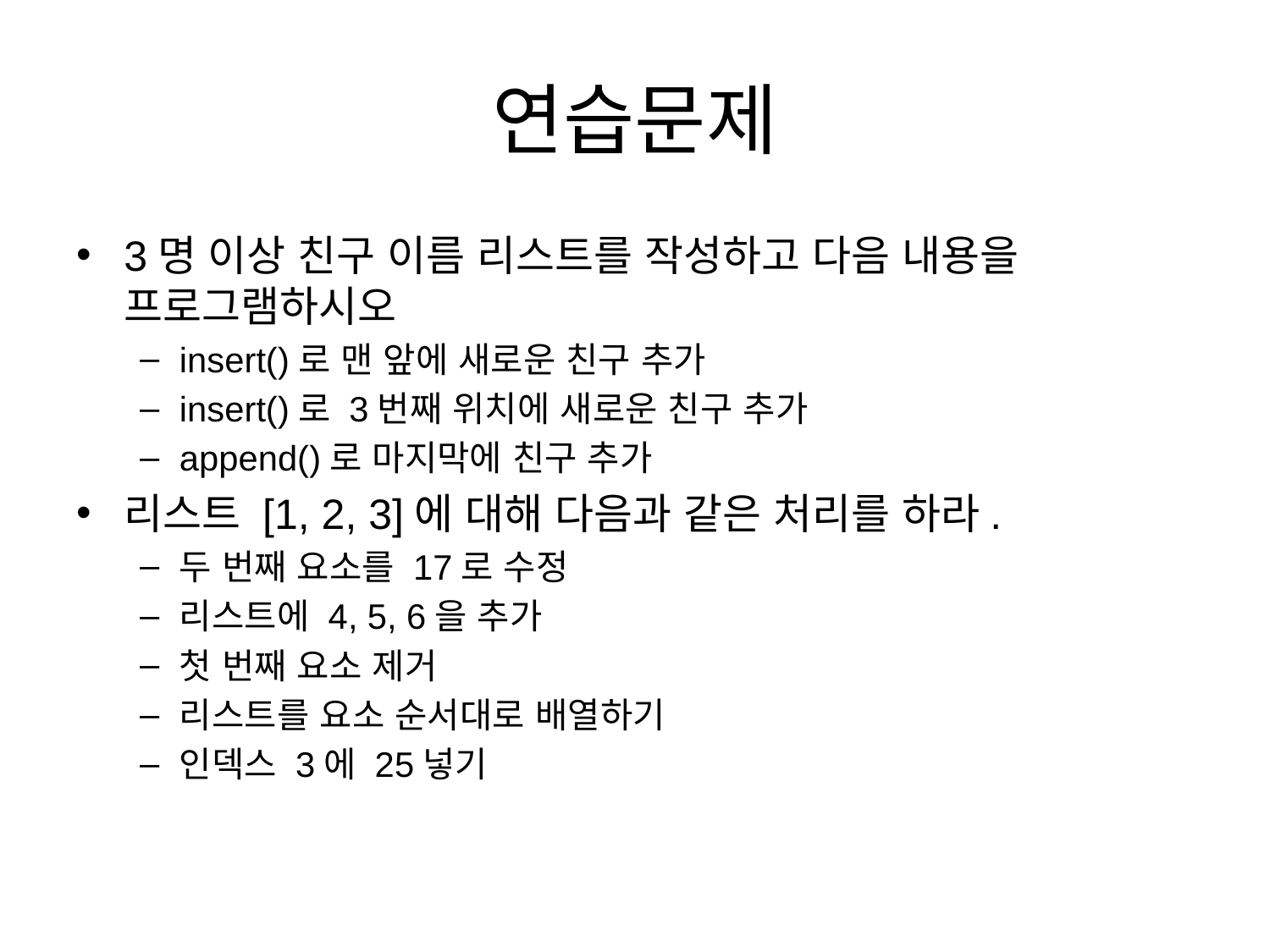

# 연습문제
3명 이상 친구 이름 리스트를 작성하고 다음 내용을 프로그램하시오
insert()로 맨 앞에 새로운 친구 추가
insert()로 3번째 위치에 새로운 친구 추가
append()로 마지막에 친구 추가
리스트 [1, 2, 3]에 대해 다음과 같은 처리를 하라.
두 번째 요소를 17로 수정
리스트에 4, 5, 6을 추가
첫 번째 요소 제거
리스트를 요소 순서대로 배열하기
인덱스 3에 25넣기